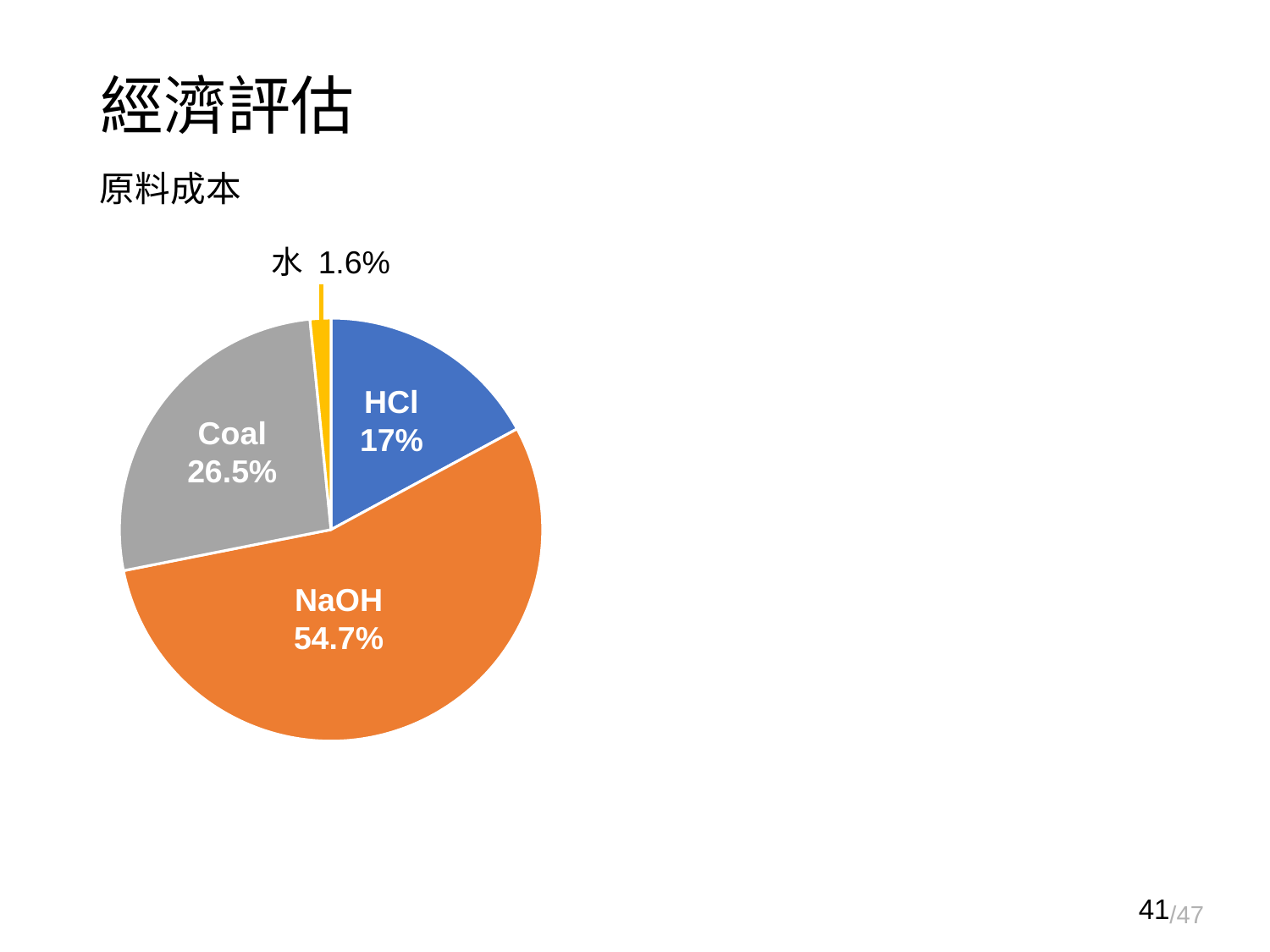

# 經濟評估
原料成本
水 1.6%

### Chart

| Category | 成本 |
|---|---|
| 氫氯酸 | 256620.0 |
| 氫氧化鈉 | 822182.4 |
| 燃煤 | 398013.459618528 |
| 水 | 23908.11993660856 |
HCl
17%
Coal
26.5%
NaOH
54.7%
41
/47